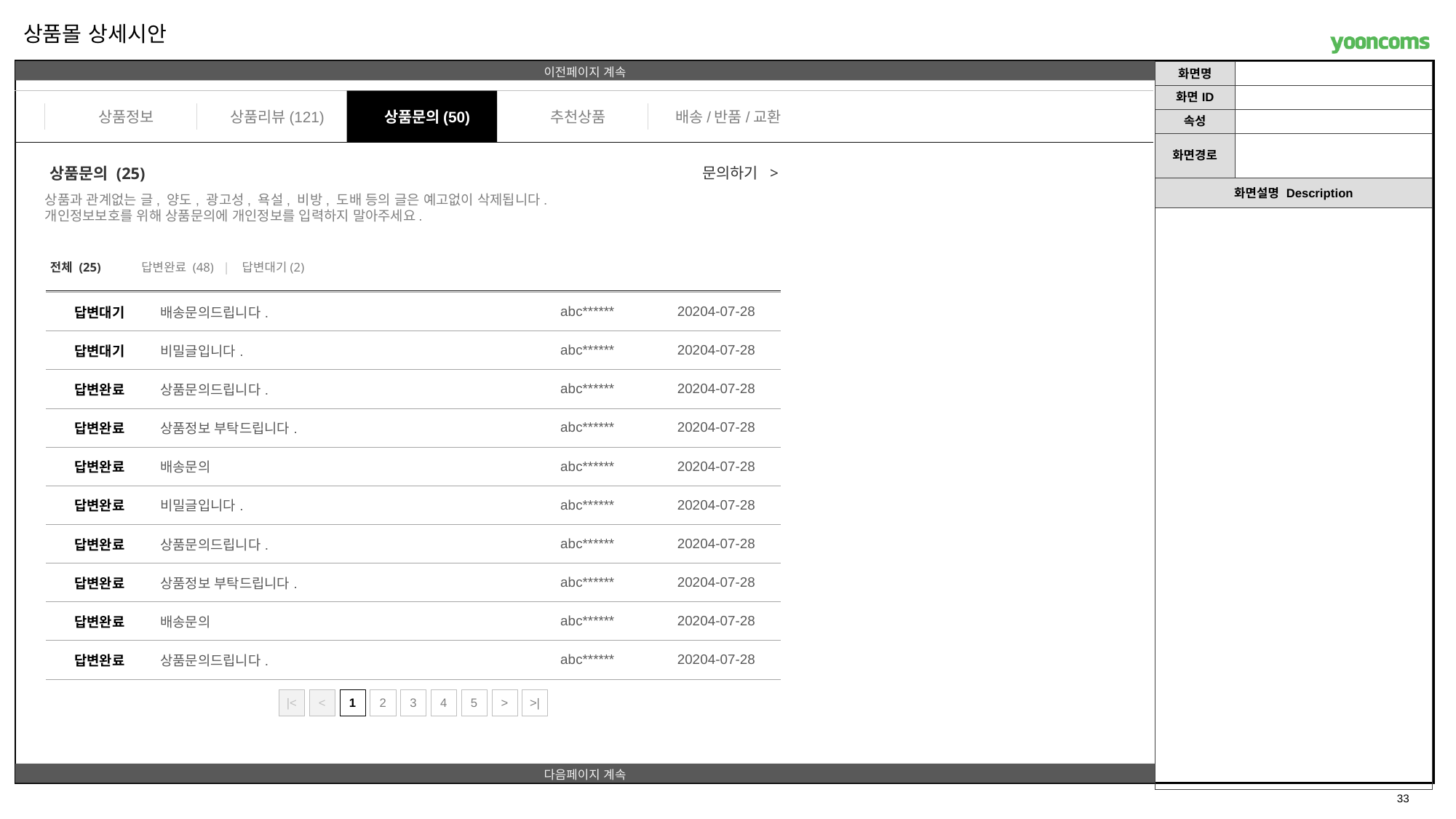

상품몰 상세시안
상품정보
상품리뷰(121)
상품문의(50)
추천상품
배송/반품/교환
상품문의 (25)
 문의하기  >
상품과 관계없는 글, 양도, 광고성, 욕설, 비방, 도배 등의 글은 예고없이 삭제됩니다.
개인정보보호를 위해 상품문의에 개인정보를 입력하지 말아주세요.
전체 (25)
답변완료 (48)   |   답변대기(2)
| 답변대기 | 배송문의드립니다. | abc\*\*\*\*\*\* | 20204-07-28 |
| --- | --- | --- | --- |
| 답변대기 | 비밀글입니다. | abc\*\*\*\*\*\* | 20204-07-28 |
| 답변완료 | 상품문의드립니다. | abc\*\*\*\*\*\* | 20204-07-28 |
| 답변완료 | 상품정보 부탁드립니다. | abc\*\*\*\*\*\* | 20204-07-28 |
| 답변완료 | 배송문의 | abc\*\*\*\*\*\* | 20204-07-28 |
| 답변완료 | 비밀글입니다. | abc\*\*\*\*\*\* | 20204-07-28 |
| 답변완료 | 상품문의드립니다. | abc\*\*\*\*\*\* | 20204-07-28 |
| 답변완료 | 상품정보 부탁드립니다. | abc\*\*\*\*\*\* | 20204-07-28 |
| 답변완료 | 배송문의 | abc\*\*\*\*\*\* | 20204-07-28 |
| 답변완료 | 상품문의드립니다. | abc\*\*\*\*\*\* | 20204-07-28 |
|<
<
1
2
3
4
5
>
>|